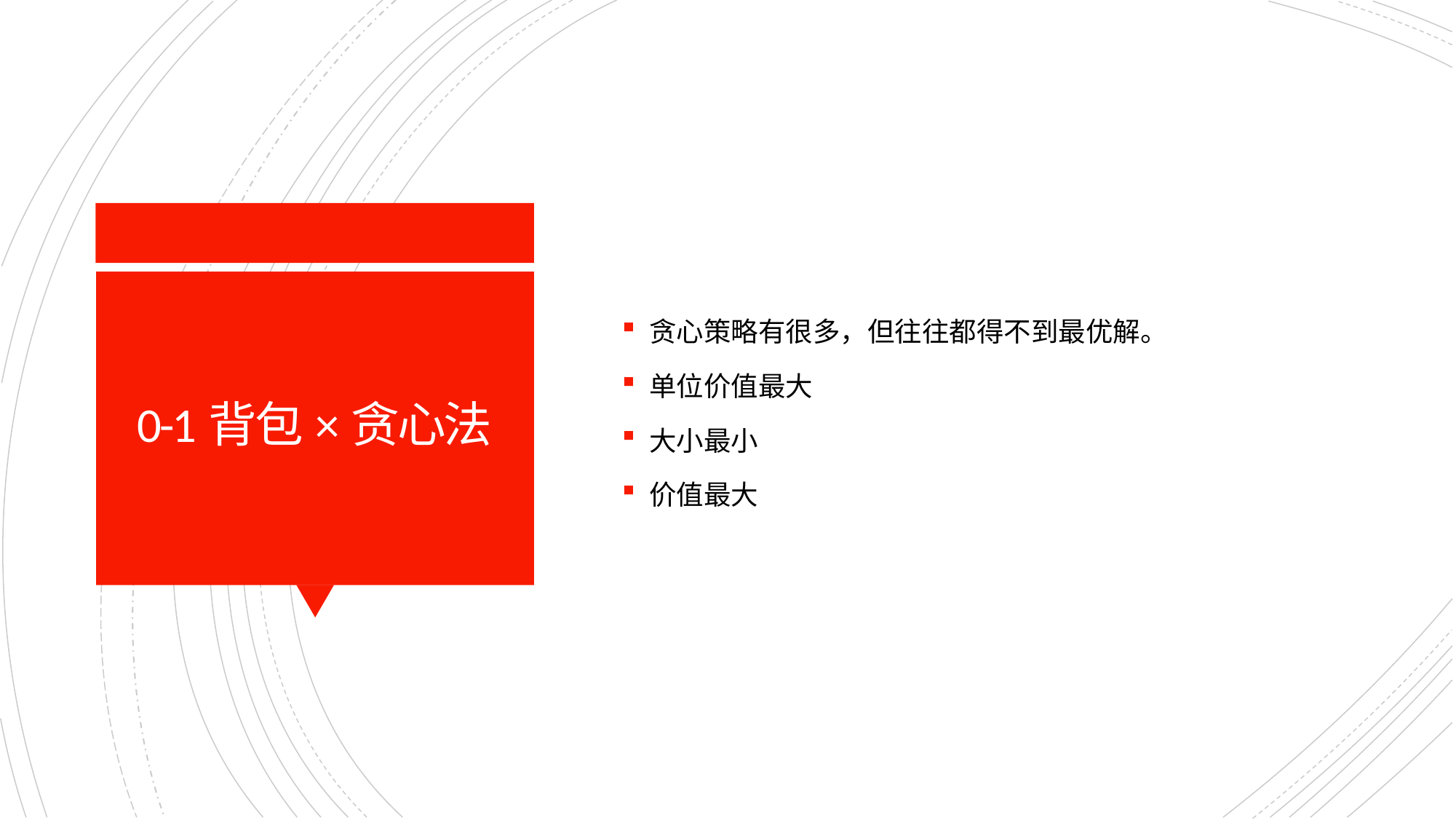

贪心策略有很多，但往往都得不到最优解。
单位价值最大
大小最小
价值最大
# 0-1背包×贪心法